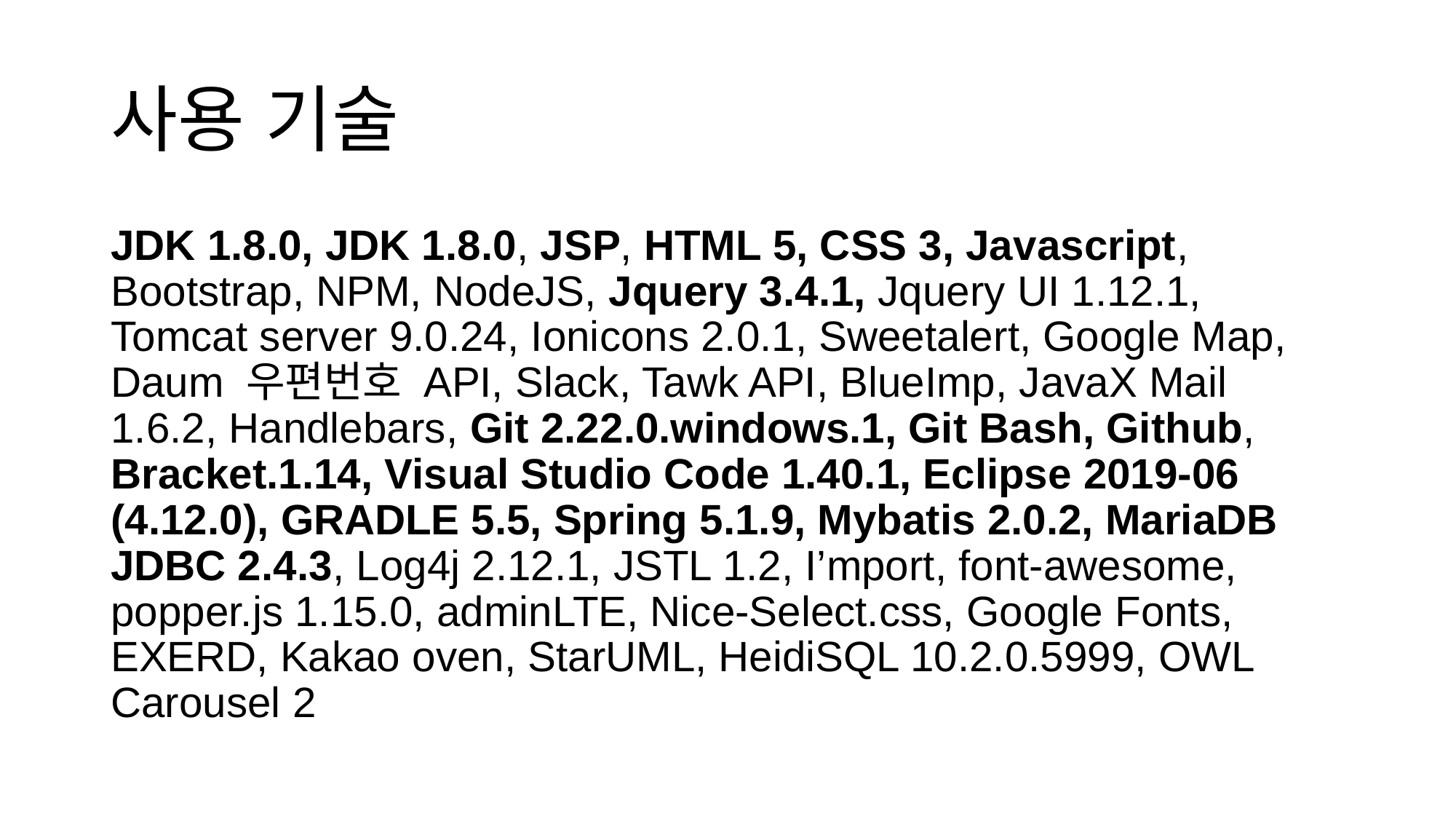

# 사용 기술
JDK 1.8.0, JDK 1.8.0, JSP, HTML 5, CSS 3, Javascript, Bootstrap, NPM, NodeJS, Jquery 3.4.1, Jquery UI 1.12.1, Tomcat server 9.0.24, Ionicons 2.0.1, Sweetalert, Google Map, Daum 우편번호 API, Slack, Tawk API, BlueImp, JavaX Mail 1.6.2, Handlebars, Git 2.22.0.windows.1, Git Bash, Github, Bracket.1.14, Visual Studio Code 1.40.1, Eclipse 2019-06 (4.12.0), GRADLE 5.5, Spring 5.1.9, Mybatis 2.0.2, MariaDB JDBC 2.4.3, Log4j 2.12.1, JSTL 1.2, I’mport, font-awesome, popper.js 1.15.0, adminLTE, Nice-Select.css, Google Fonts, EXERD, Kakao oven, StarUML, HeidiSQL 10.2.0.5999, OWL Carousel 2